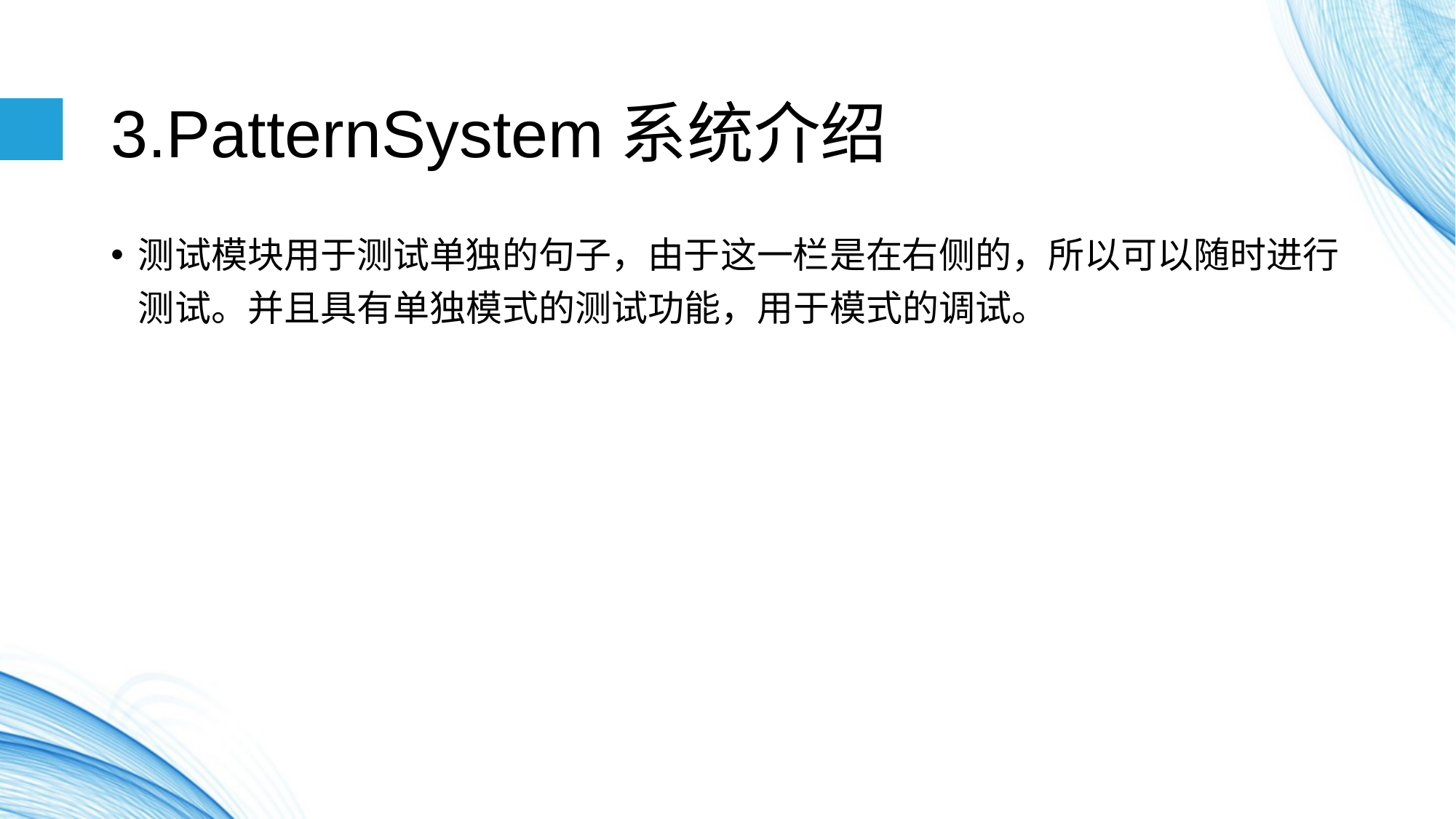

# 3.PatternSystem系统介绍
测试模块用于测试单独的句子，由于这一栏是在右侧的，所以可以随时进行测试。并且具有单独模式的测试功能，用于模式的调试。